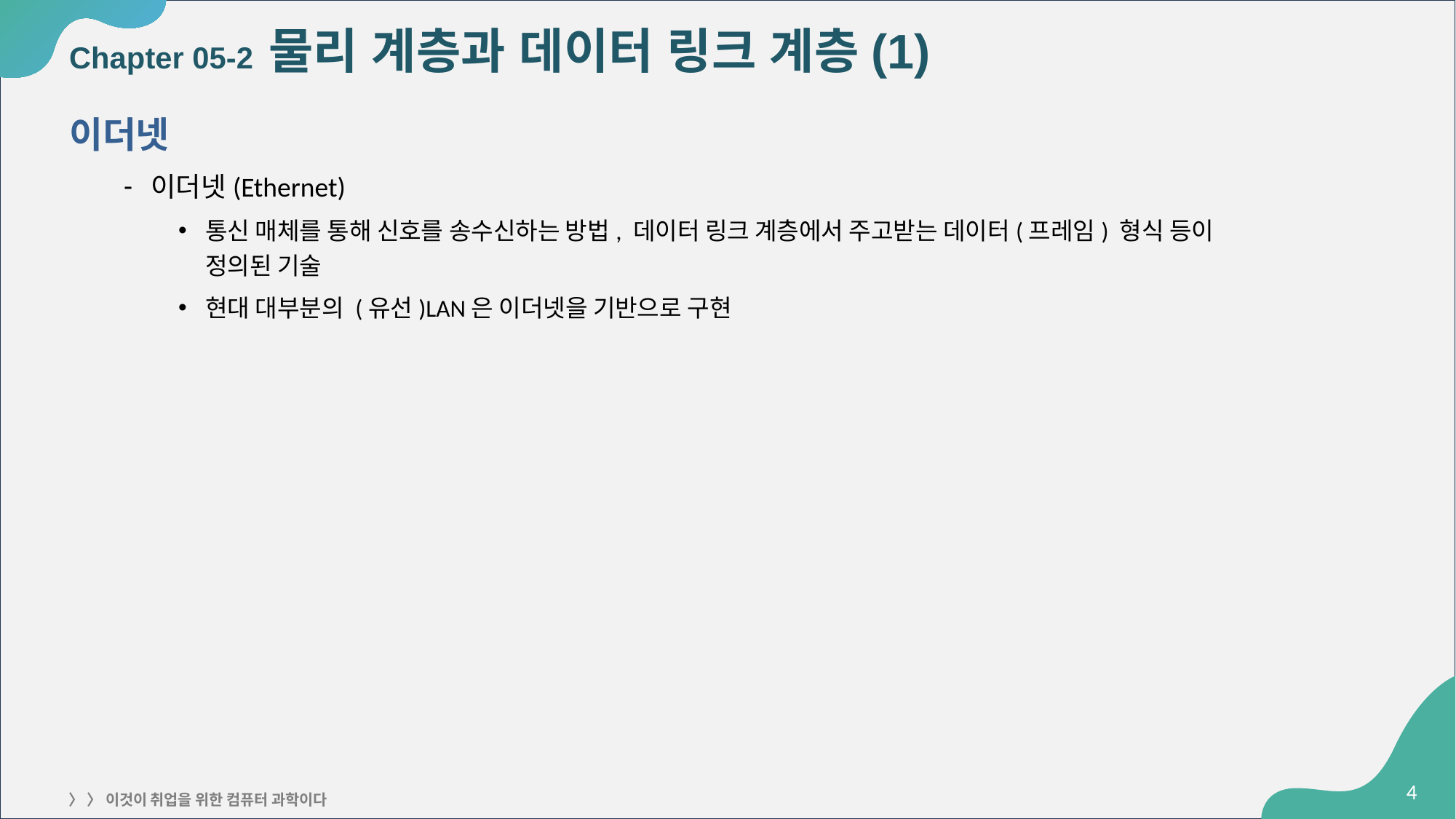

# Chapter 05-2 물리 계층과 데이터 링크 계층(1)
이더넷
이더넷(Ethernet)
통신 매체를 통해 신호를 송수신하는 방법, 데이터 링크 계층에서 주고받는 데이터(프레임) 형식 등이
정의된 기술
현대 대부분의 (유선)LAN은 이더넷을 기반으로 구현
4
〉 〉 이것이 취업을 위한 컴퓨터 과학이다